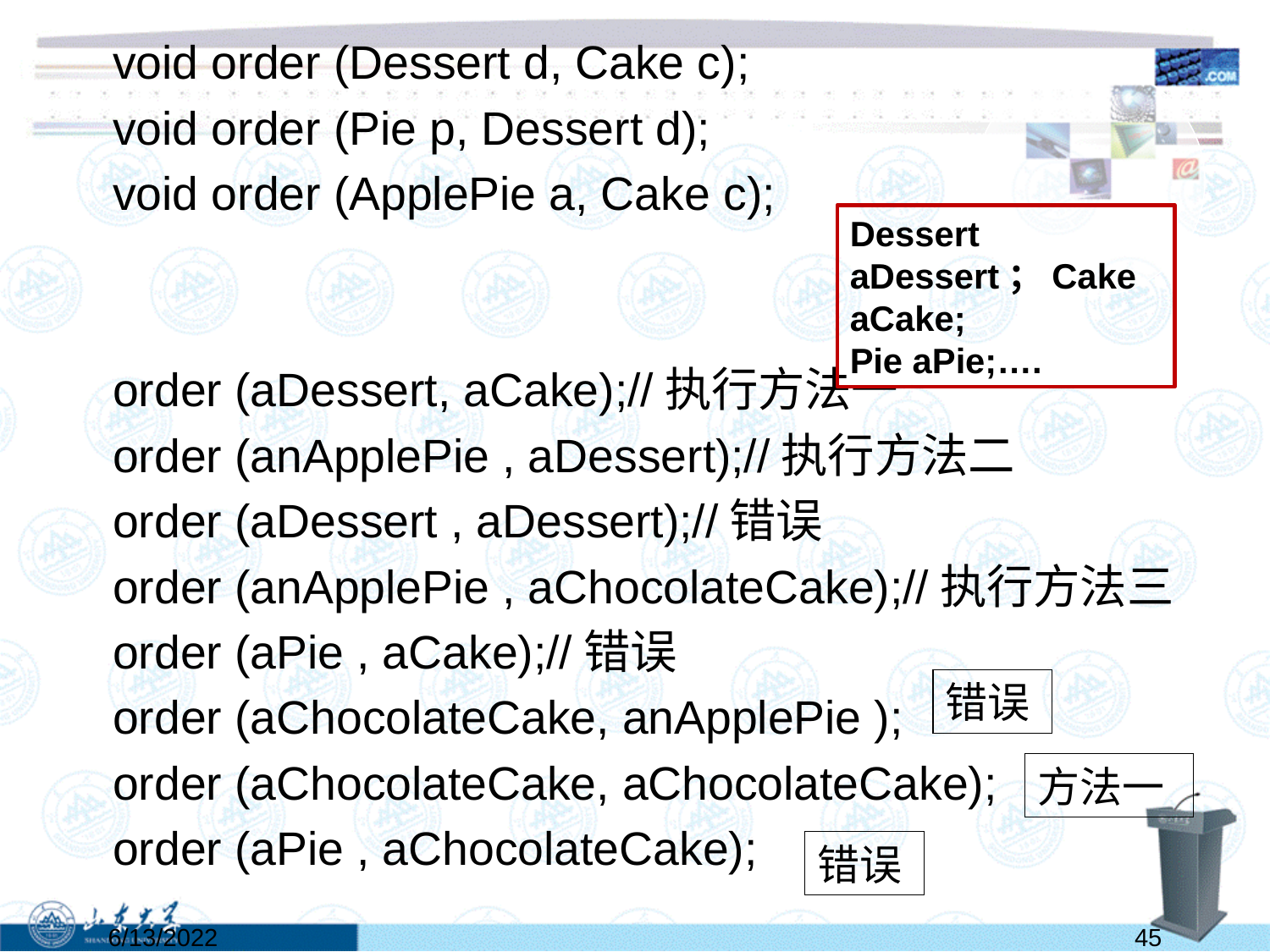

void order (Dessert d, Cake c);
void order (Pie p, Dessert d);
void order (ApplePie a, Cake c);

order (aDessert, aCake);//执行方法一
order (anApplePie , aDessert);//执行方法二
order (aDessert , aDessert);//错误
order (anApplePie , aChocolateCake);//执行方法三
order (aPie , aCake);//错误
order (aChocolateCake, anApplePie );
order (aChocolateCake, aChocolateCake);
order (aPie , aChocolateCake);
Dessert aDessert；Cake aCake;
Pie aPie;….
错误
方法一
错误
6/13/2022
45